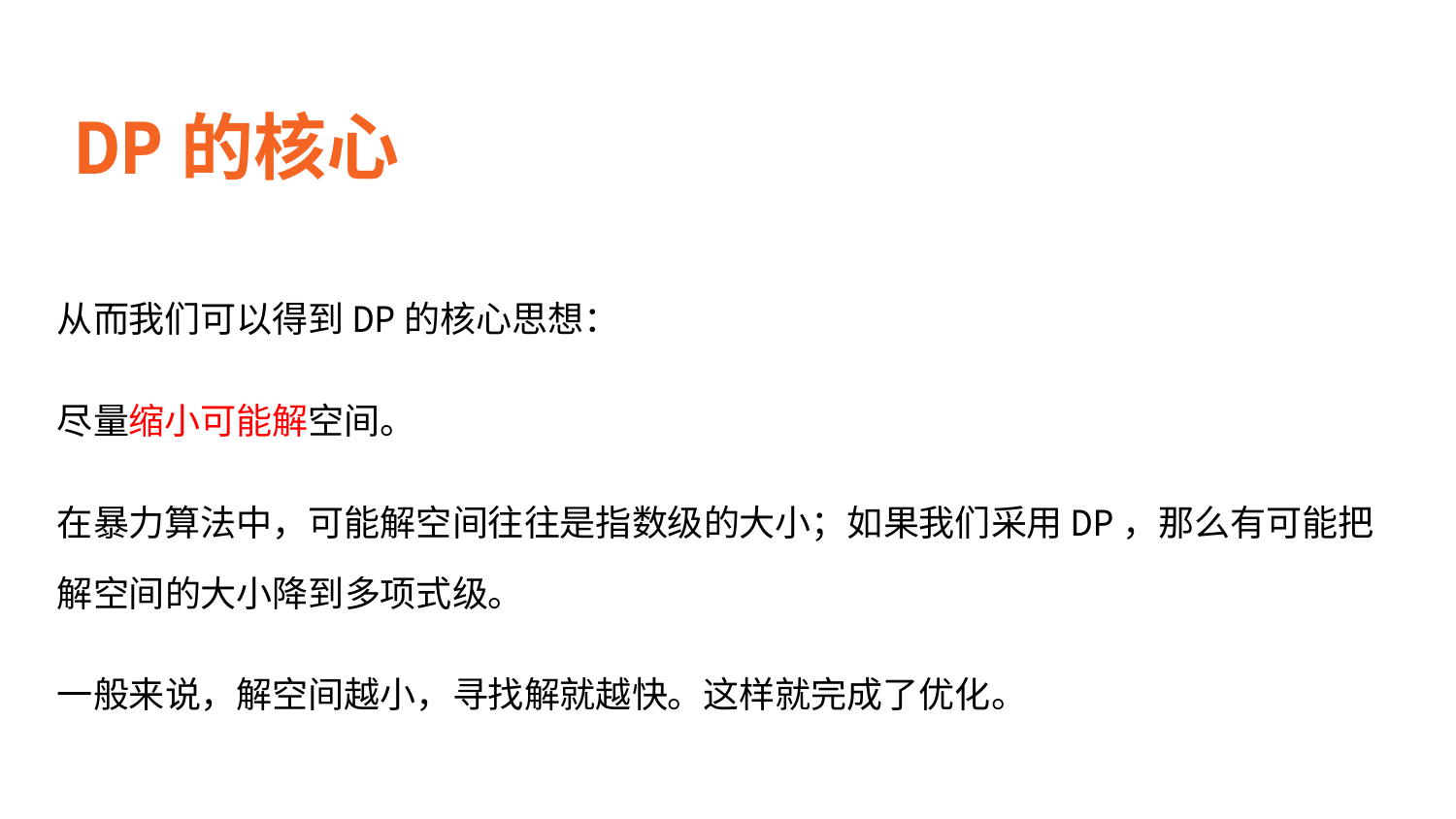

# DP的核心
从而我们可以得到DP的核心思想：
尽量缩小可能解空间。
在暴力算法中，可能解空间往往是指数级的大小；如果我们采用DP，那么有可能把解空间的大小降到多项式级。
一般来说，解空间越小，寻找解就越快。这样就完成了优化。